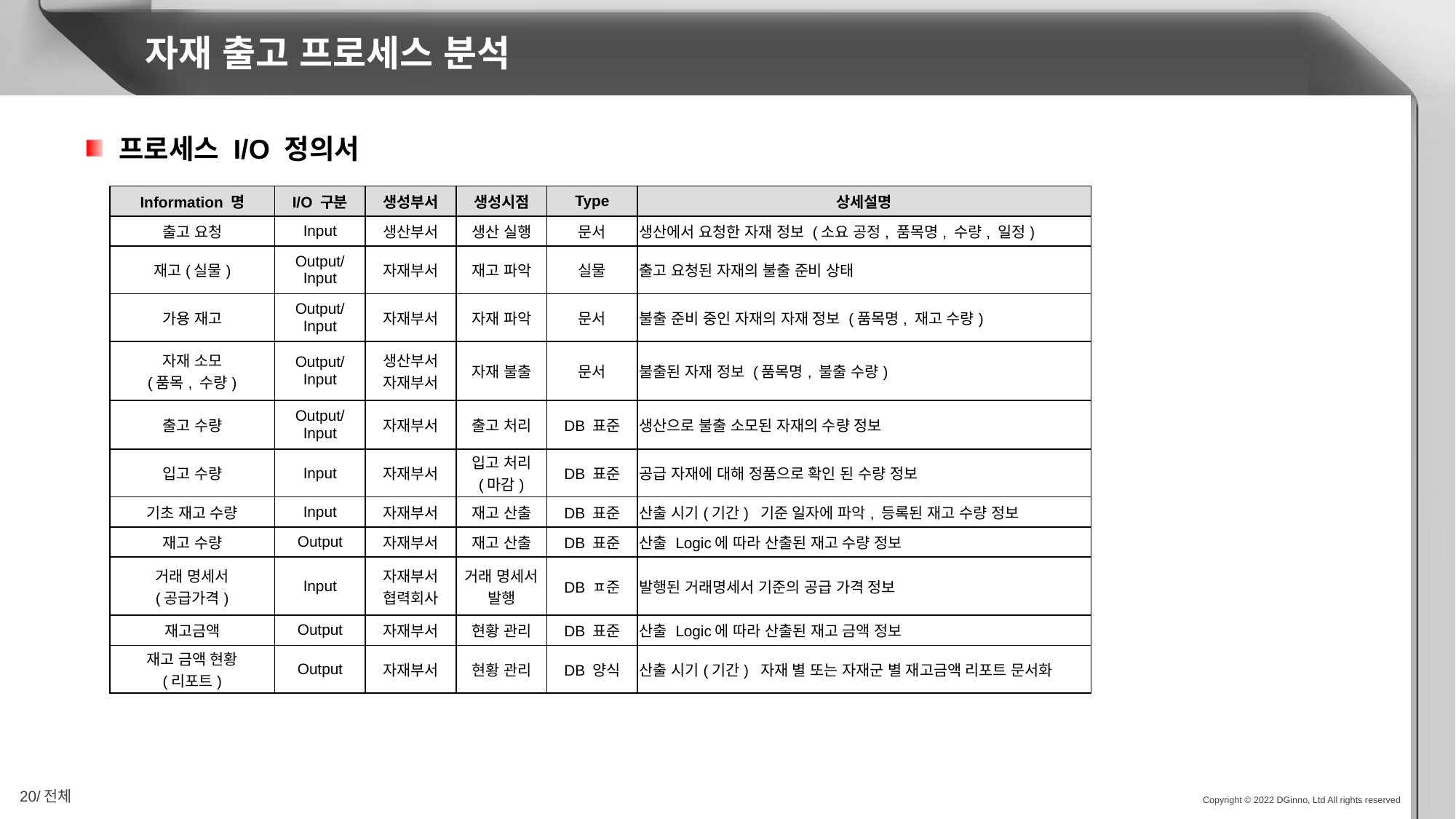

자재 출고 프로세스 분석
 프로세스 I/O 정의서
| Information 명 | I/O 구분 | 생성부서 | 생성시점 | Type | 상세설명 |
| --- | --- | --- | --- | --- | --- |
| 출고 요청 | Input | 생산부서 | 생산 실행 | 문서 | 생산에서 요청한 자재 정보 (소요 공정, 품목명, 수량, 일정) |
| 재고(실물) | Output/ Input | 자재부서 | 재고 파악 | 실물 | 출고 요청된 자재의 불출 준비 상태 |
| 가용 재고 | Output/ Input | 자재부서 | 자재 파악 | 문서 | 불출 준비 중인 자재의 자재 정보 (품목명, 재고 수량) |
| 자재 소모 (품목, 수량) | Output/ Input | 생산부서 자재부서 | 자재 불출 | 문서 | 불출된 자재 정보 (품목명, 불출 수량) |
| 출고 수량 | Output/ Input | 자재부서 | 출고 처리 | DB 표준 | 생산으로 불출 소모된 자재의 수량 정보 |
| 입고 수량 | Input | 자재부서 | 입고 처리 (마감) | DB 표준 | 공급 자재에 대해 정품으로 확인 된 수량 정보 |
| 기초 재고 수량 | Input | 자재부서 | 재고 산출 | DB 표준 | 산출 시기(기간) 기준 일자에 파악, 등록된 재고 수량 정보 |
| 재고 수량 | Output | 자재부서 | 재고 산출 | DB 표준 | 산출 Logic에 따라 산출된 재고 수량 정보 |
| 거래 명세서 (공급가격) | Input | 자재부서 협력회사 | 거래 명세서 발행 | DB ㅍ준 | 발행된 거래명세서 기준의 공급 가격 정보 |
| 재고금액 | Output | 자재부서 | 현황 관리 | DB 표준 | 산출 Logic에 따라 산출된 재고 금액 정보 |
| 재고 금액 현황 (리포트) | Output | 자재부서 | 현황 관리 | DB 양식 | 산출 시기(기간) 자재 별 또는 자재군 별 재고금액 리포트 문서화 |